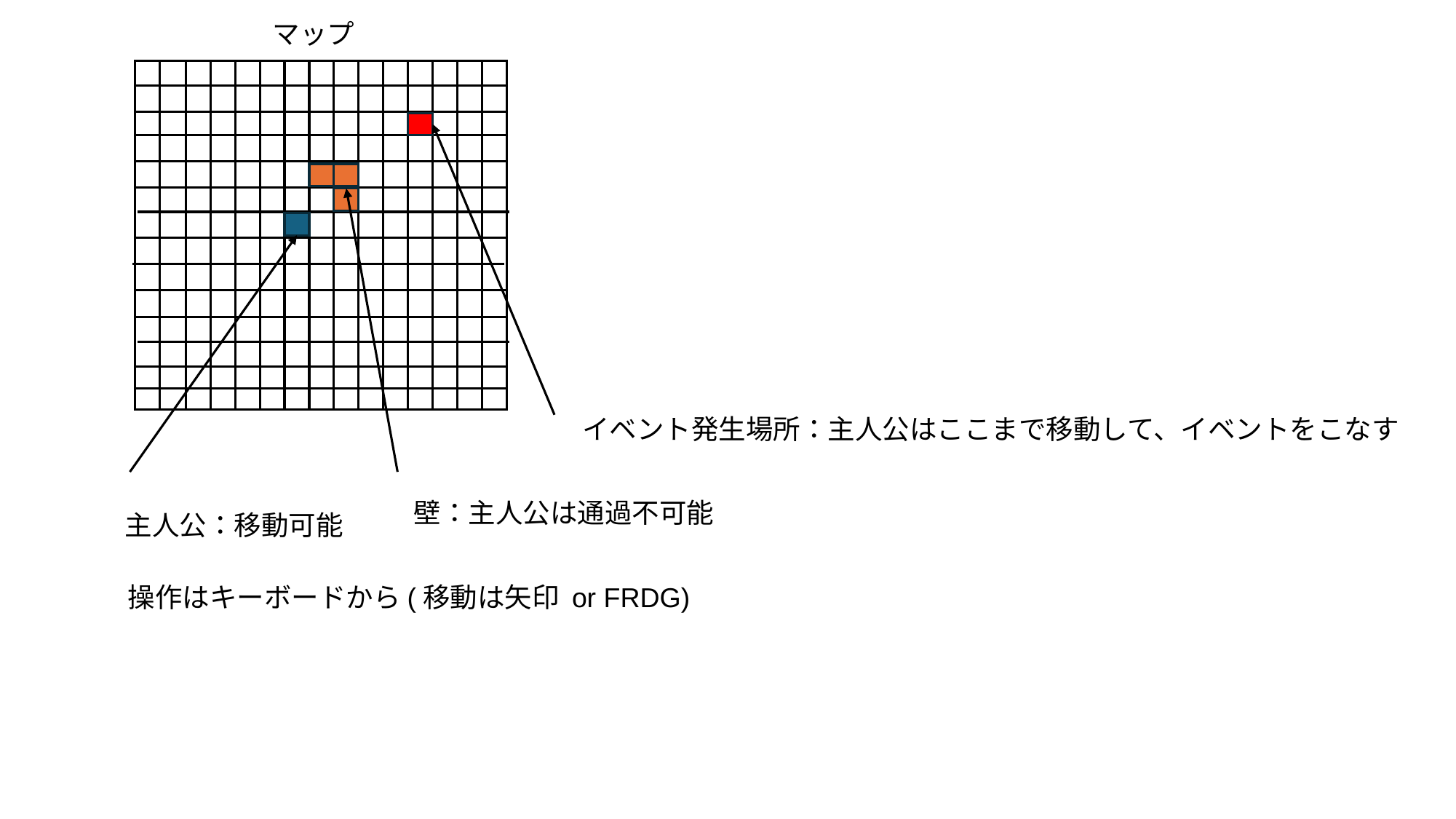

マップ

イベント発生場所：主人公はここまで移動して、イベントをこなす
壁：主人公は通過不可能
主人公：移動可能
操作はキーボードから(移動は矢印 or FRDG)